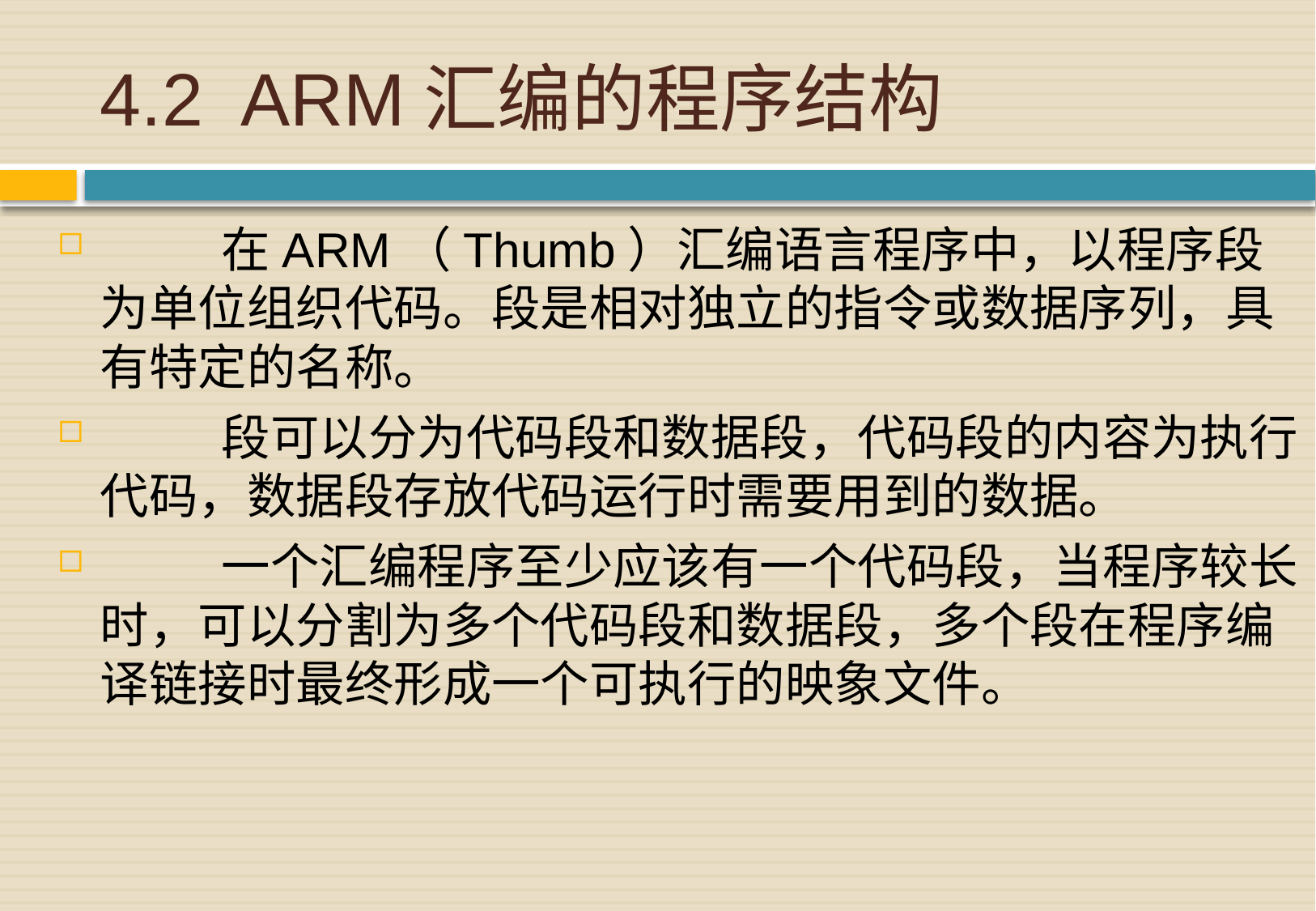

# 4.2  ARM汇编的程序结构
 	在ARM（Thumb）汇编语言程序中，以程序段为单位组织代码。段是相对独立的指令或数据序列，具有特定的名称。
	段可以分为代码段和数据段，代码段的内容为执行代码，数据段存放代码运行时需要用到的数据。
	一个汇编程序至少应该有一个代码段，当程序较长时，可以分割为多个代码段和数据段，多个段在程序编译链接时最终形成一个可执行的映象文件。